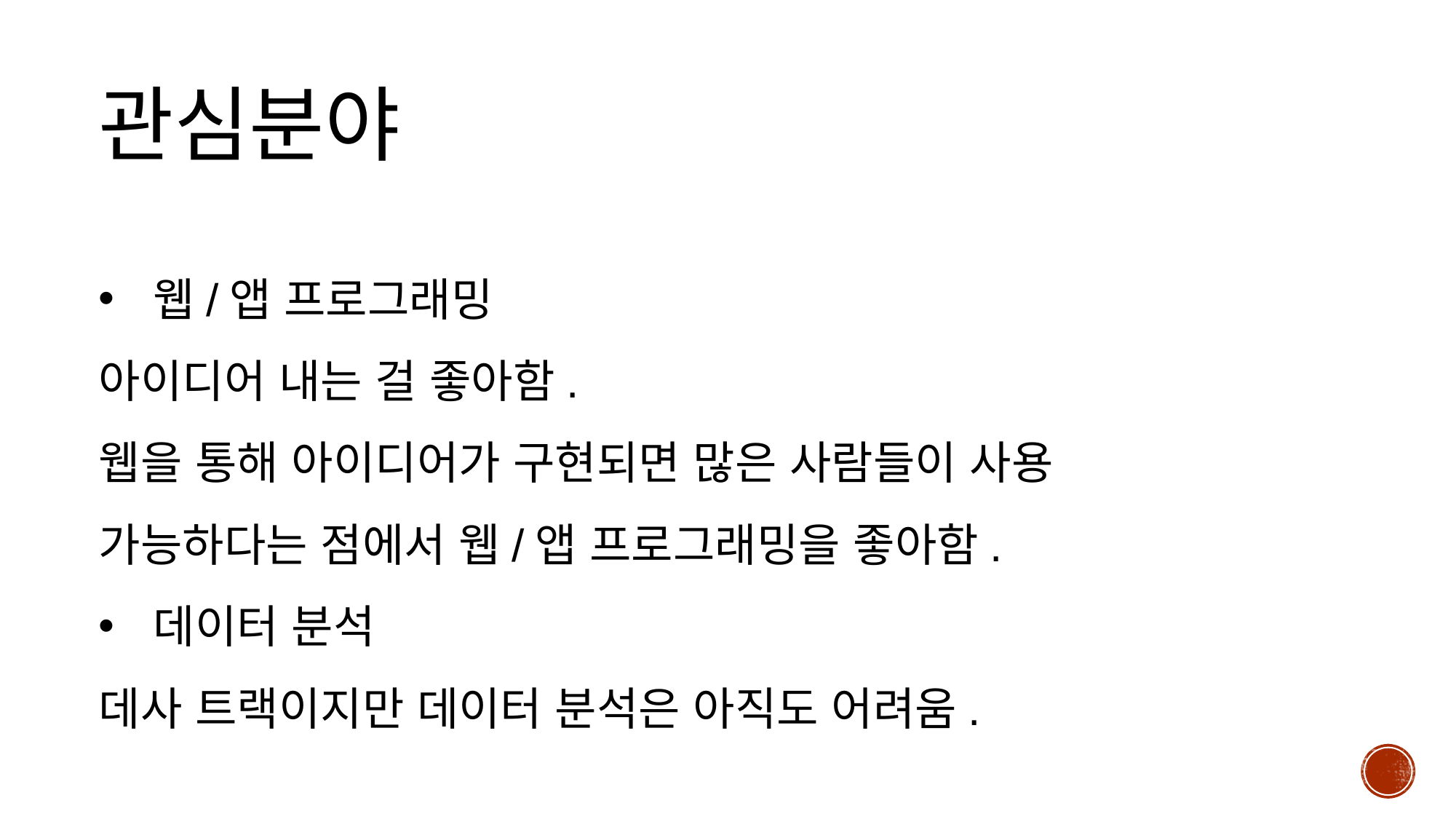

관심분야
웹/앱 프로그래밍
아이디어 내는 걸 좋아함.
웹을 통해 아이디어가 구현되면 많은 사람들이 사용 가능하다는 점에서 웹/앱 프로그래밍을 좋아함.
데이터 분석
데사 트랙이지만 데이터 분석은 아직도 어려움.